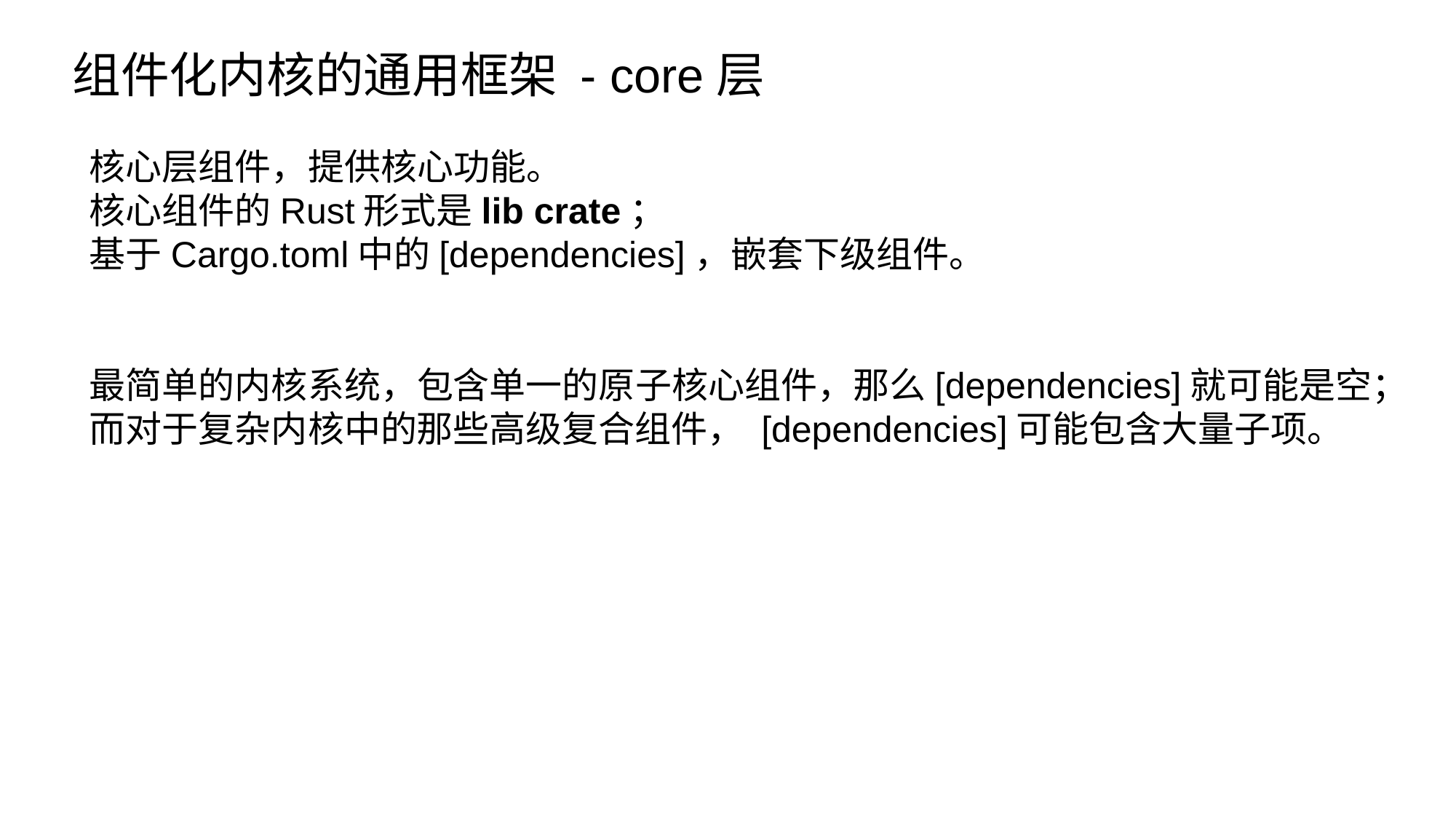

组件化内核的通用框架 - core层
核心层组件，提供核心功能。
核心组件的Rust形式是lib crate；
基于Cargo.toml中的[dependencies]，嵌套下级组件。

最简单的内核系统，包含单一的原子核心组件，那么[dependencies]就可能是空；
而对于复杂内核中的那些高级复合组件， [dependencies]可能包含大量子项。